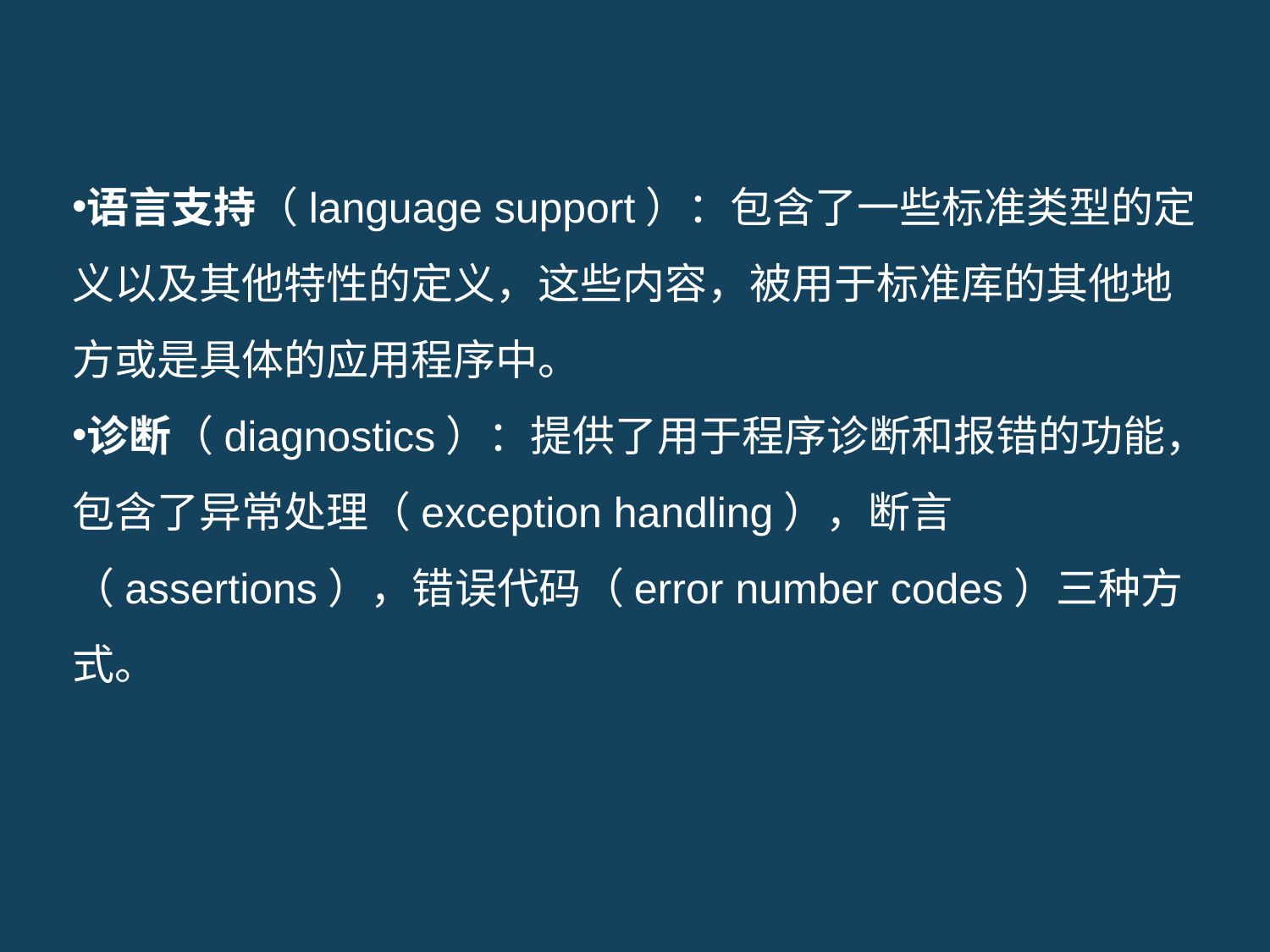

语言支持（language support）：包含了一些标准类型的定义以及其他特性的定义，这些内容，被用于标准库的其他地方或是具体的应用程序中。
诊断（diagnostics）：提供了用于程序诊断和报错的功能，包含了异常处理（exception handling），断言（assertions），错误代码（error number codes）三种方式。